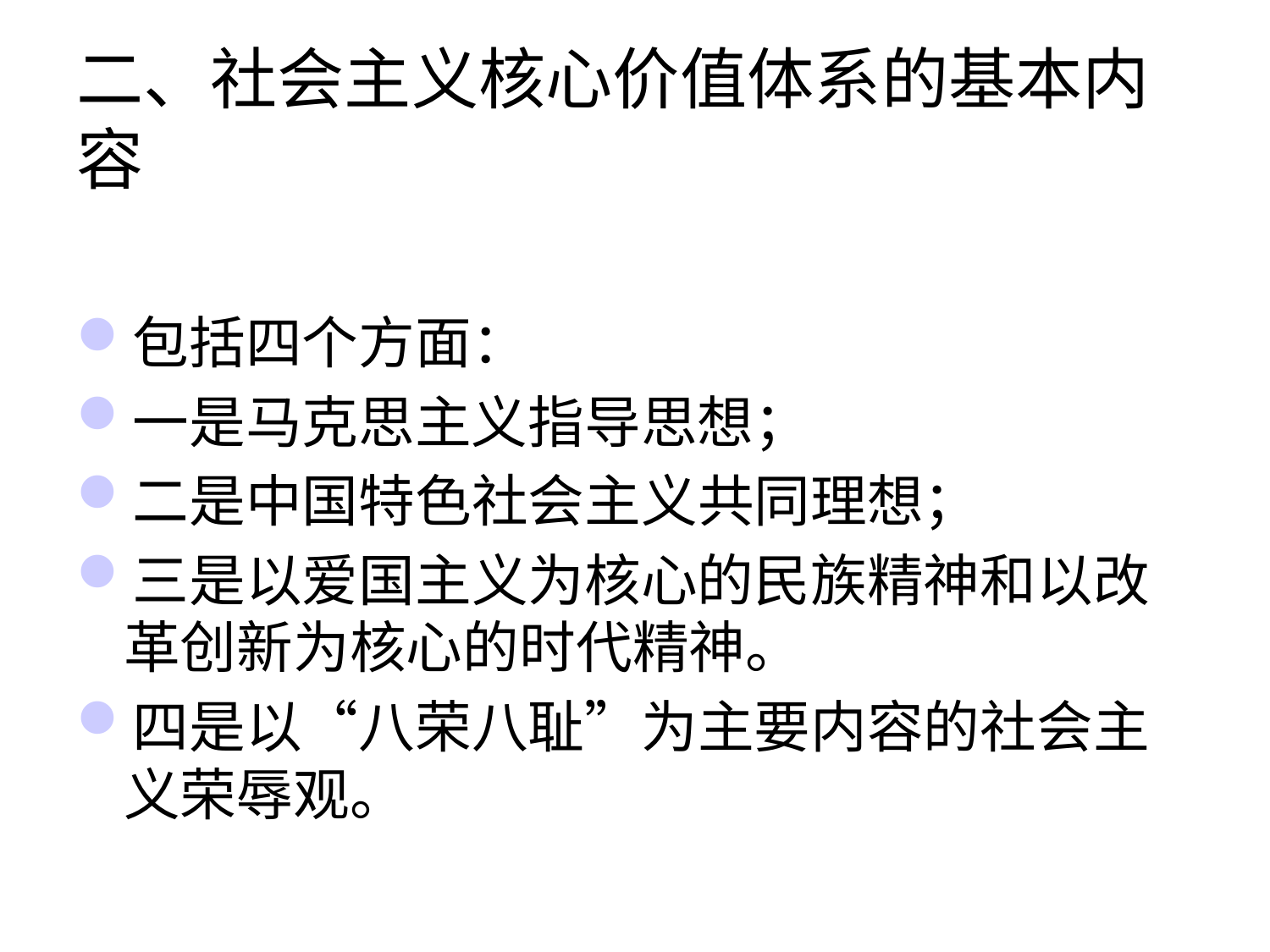

# 二、社会主义核心价值体系的基本内容

包括四个方面：
一是马克思主义指导思想；
二是中国特色社会主义共同理想；
三是以爱国主义为核心的民族精神和以改革创新为核心的时代精神。
四是以“八荣八耻”为主要内容的社会主义荣辱观。